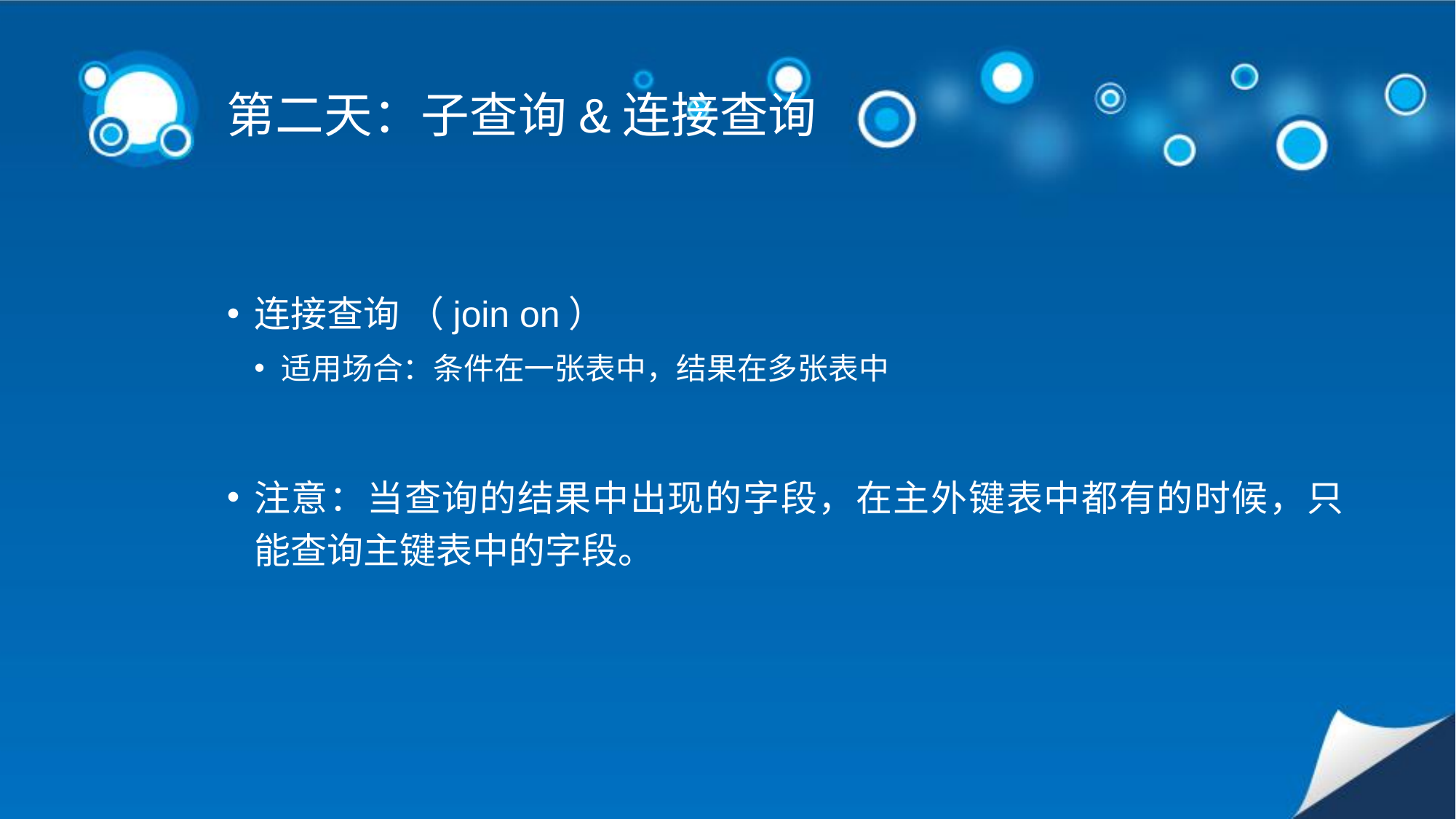

# 第二天：子查询&连接查询

连接查询 （join on）
适用场合：条件在一张表中，结果在多张表中

注意：当查询的结果中出现的字段，在主外键表中都有的时候，只能查询主键表中的字段。